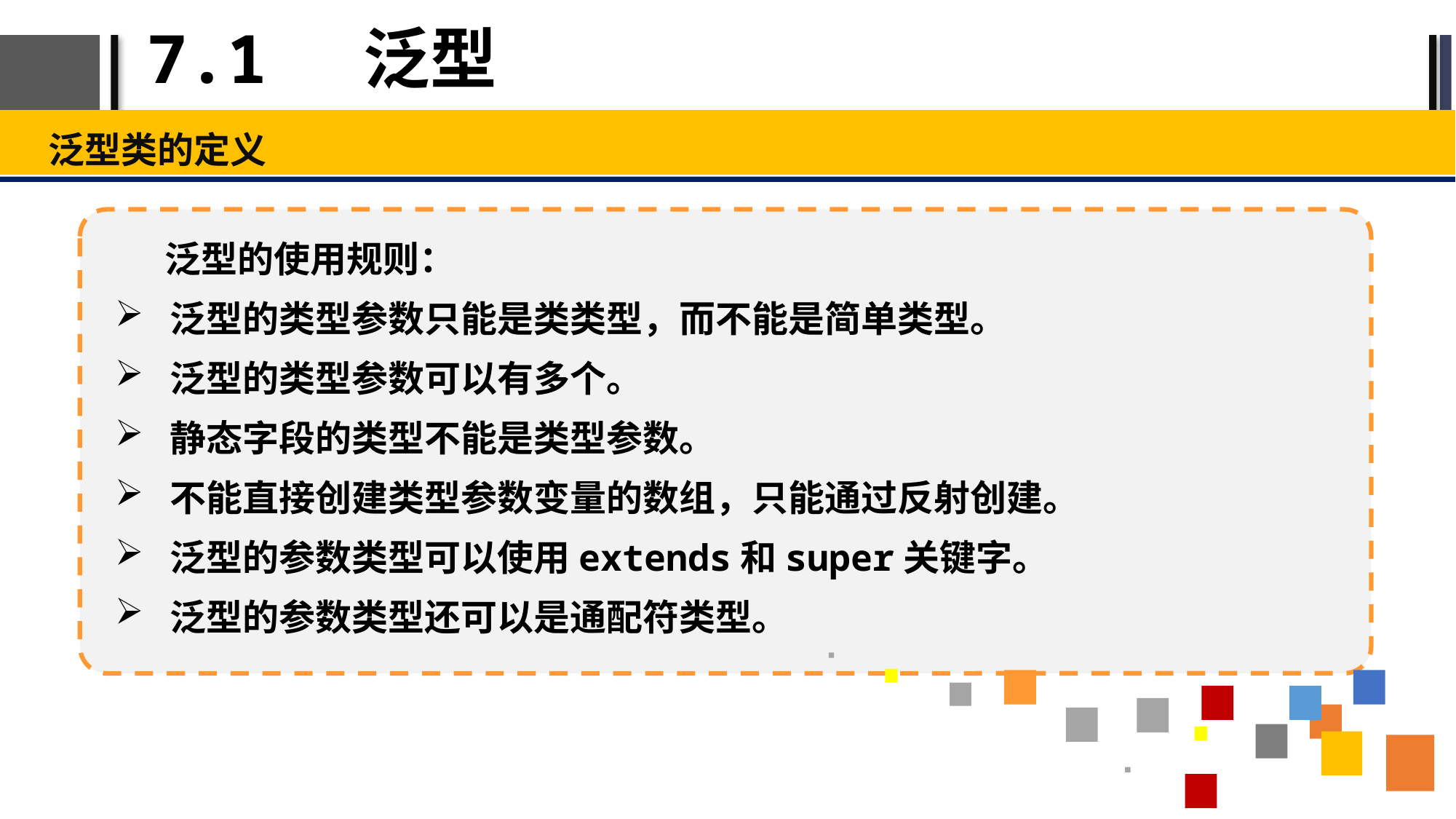

# 7.1  泛型

泛型类的定义

     泛型的使用规则：
泛型的类型参数只能是类类型，而不能是简单类型。
泛型的类型参数可以有多个。
静态字段的类型不能是类型参数。
不能直接创建类型参数变量的数组，只能通过反射创建。
泛型的参数类型可以使用extends和super关键字。
泛型的参数类型还可以是通配符类型。